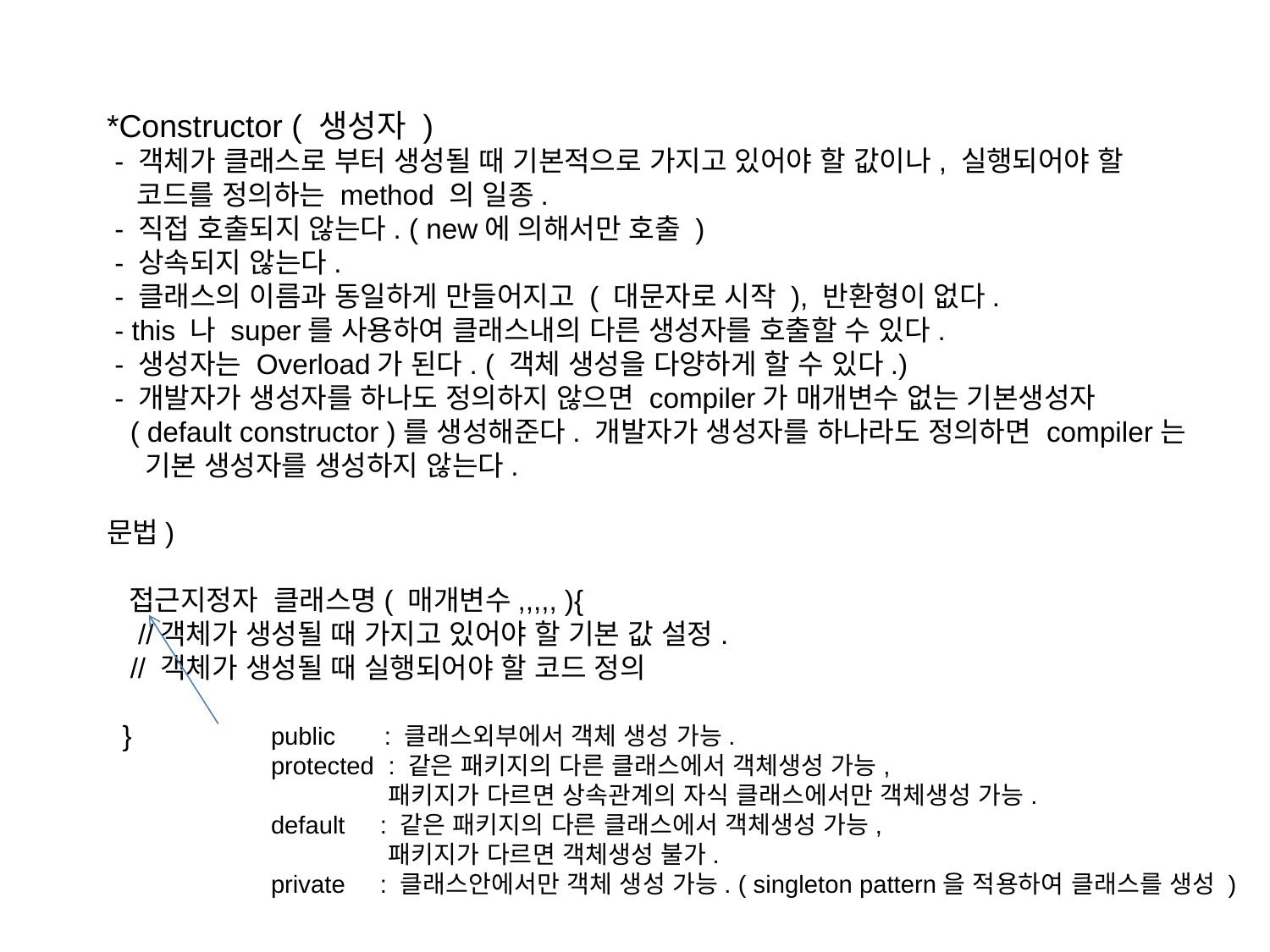

*Constructor ( 생성자 )
 - 객체가 클래스로 부터 생성될 때 기본적으로 가지고 있어야 할 값이나, 실행되어야 할
   코드를 정의하는 method 의 일종.
 - 직접 호출되지 않는다. ( new에 의해서만 호출 )
 - 상속되지 않는다.
 - 클래스의 이름과 동일하게 만들어지고 ( 대문자로 시작 ), 반환형이 없다.
 - this 나 super를 사용하여 클래스내의 다른 생성자를 호출할 수 있다.
 - 생성자는 Overload가 된다. ( 객체 생성을 다양하게 할 수 있다.)
 - 개발자가 생성자를 하나도 정의하지 않으면 compiler가 매개변수 없는 기본생성자
   ( default constructor )를 생성해준다. 개발자가 생성자를 하나라도 정의하면 compiler는
    기본 생성자를 생성하지 않는다.

문법)

  접근지정자  클래스명( 매개변수,,,,, ){
    //객체가 생성될 때 가지고 있어야 할 기본 값 설정.
   // 객체가 생성될 때 실행되어야 할 코드 정의

  }

public       : 클래스외부에서 객체 생성 가능.
protected  : 같은 패키지의 다른 클래스에서 객체생성 가능,
                패키지가 다르면 상속관계의 자식 클래스에서만 객체생성 가능.
default     : 같은 패키지의 다른 클래스에서 객체생성 가능,
                패키지가 다르면 객체생성 불가.
private     : 클래스안에서만 객체 생성 가능. ( singleton pattern을 적용하여 클래스를 생성 )